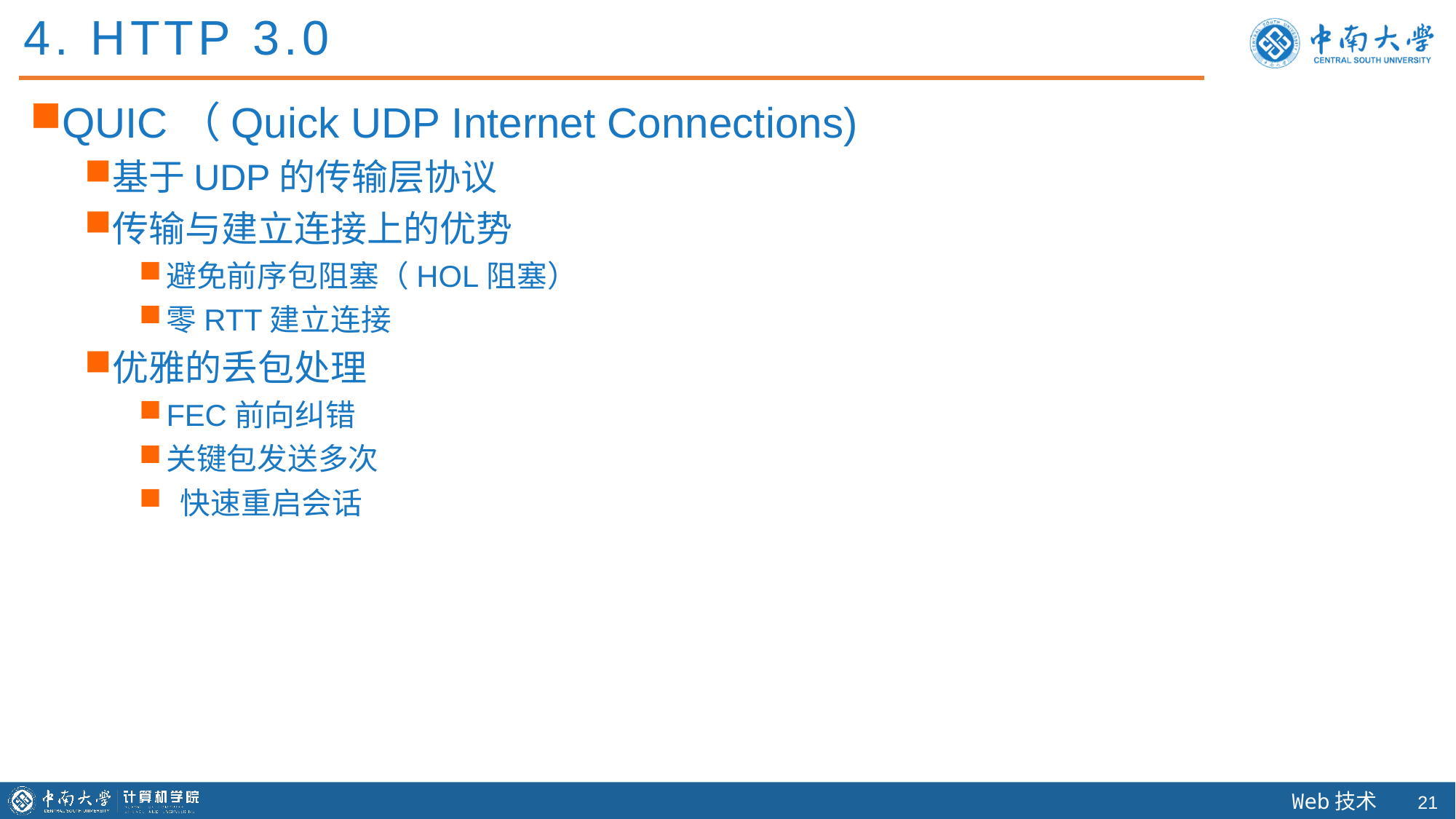

4. HTTP 3.0
QUIC（Quick UDP Internet Connections)
基于UDP的传输层协议
传输与建立连接上的优势
避免前序包阻塞（HOL阻塞）
零RTT建立连接
优雅的丢包处理
FEC前向纠错
关键包发送多次
 快速重启会话

21